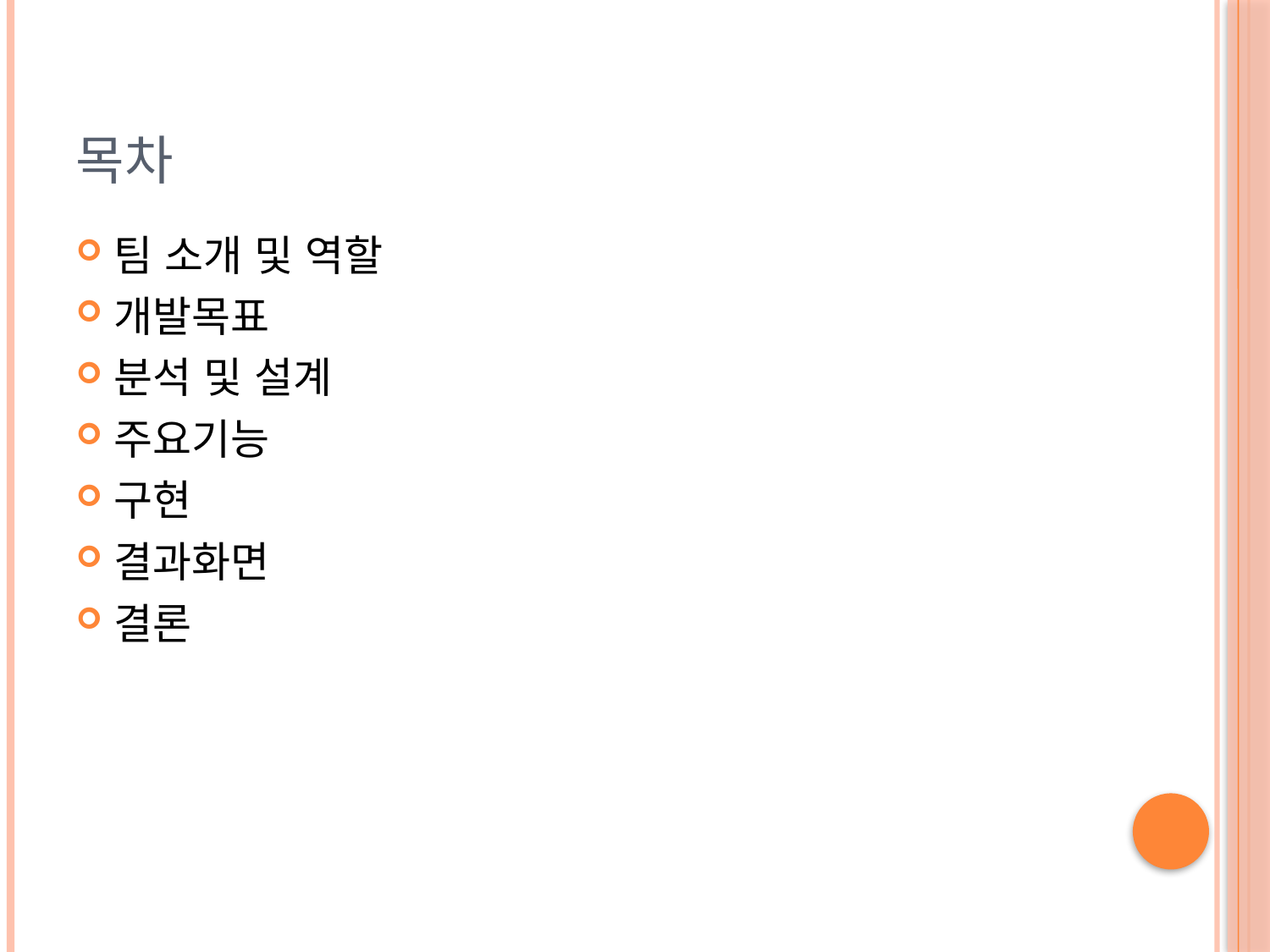

# 목차
팀 소개 및 역할
개발목표
분석 및 설계
주요기능
구현
결과화면
결론